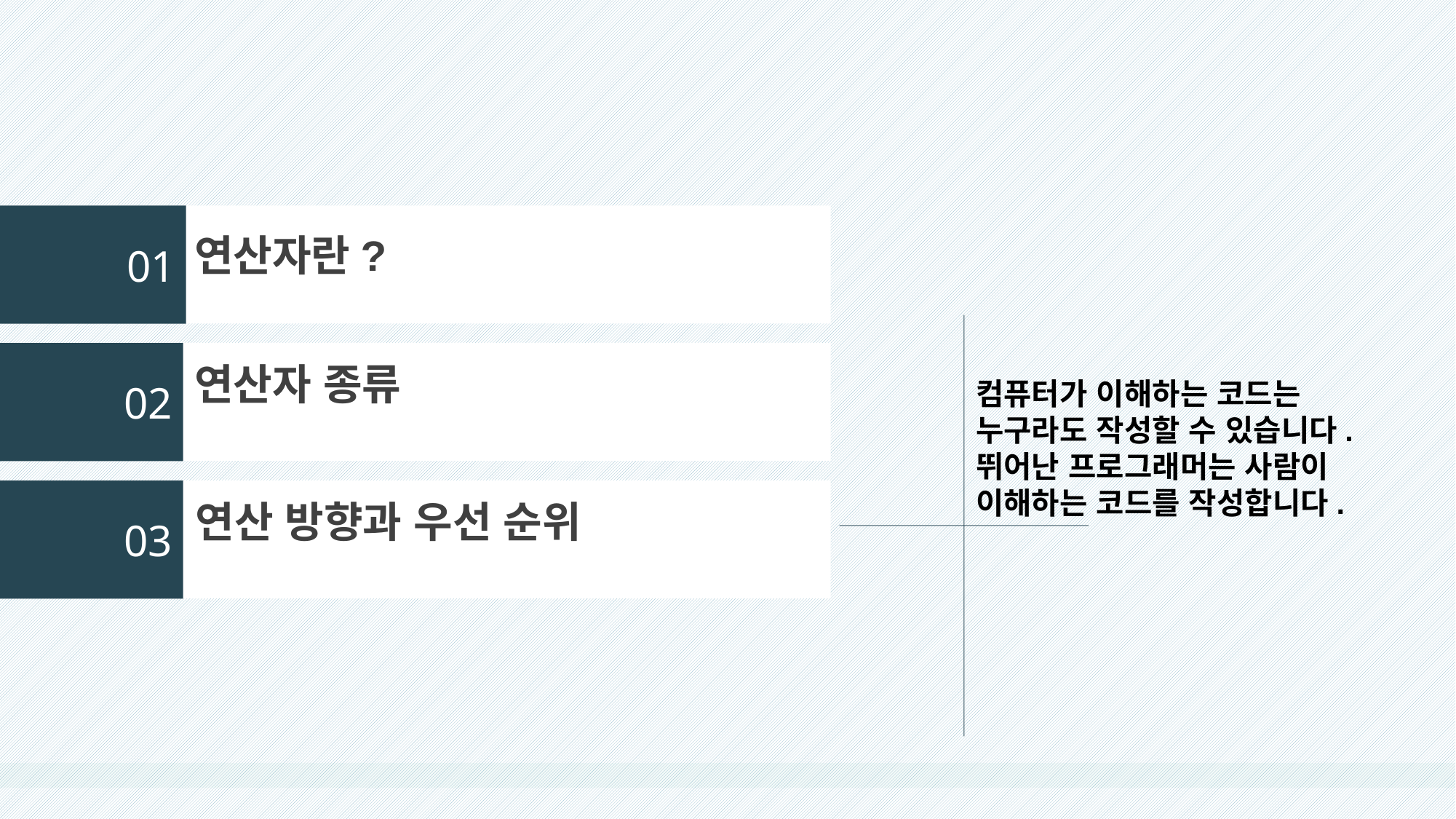

01
연산자란?

02
연산자 종류
컴퓨터가 이해하는 코드는 누구라도 작성할 수 있습니다. 뛰어난 프로그래머는 사람이 이해하는 코드를 작성합니다.

03
연산 방향과 우선 순위